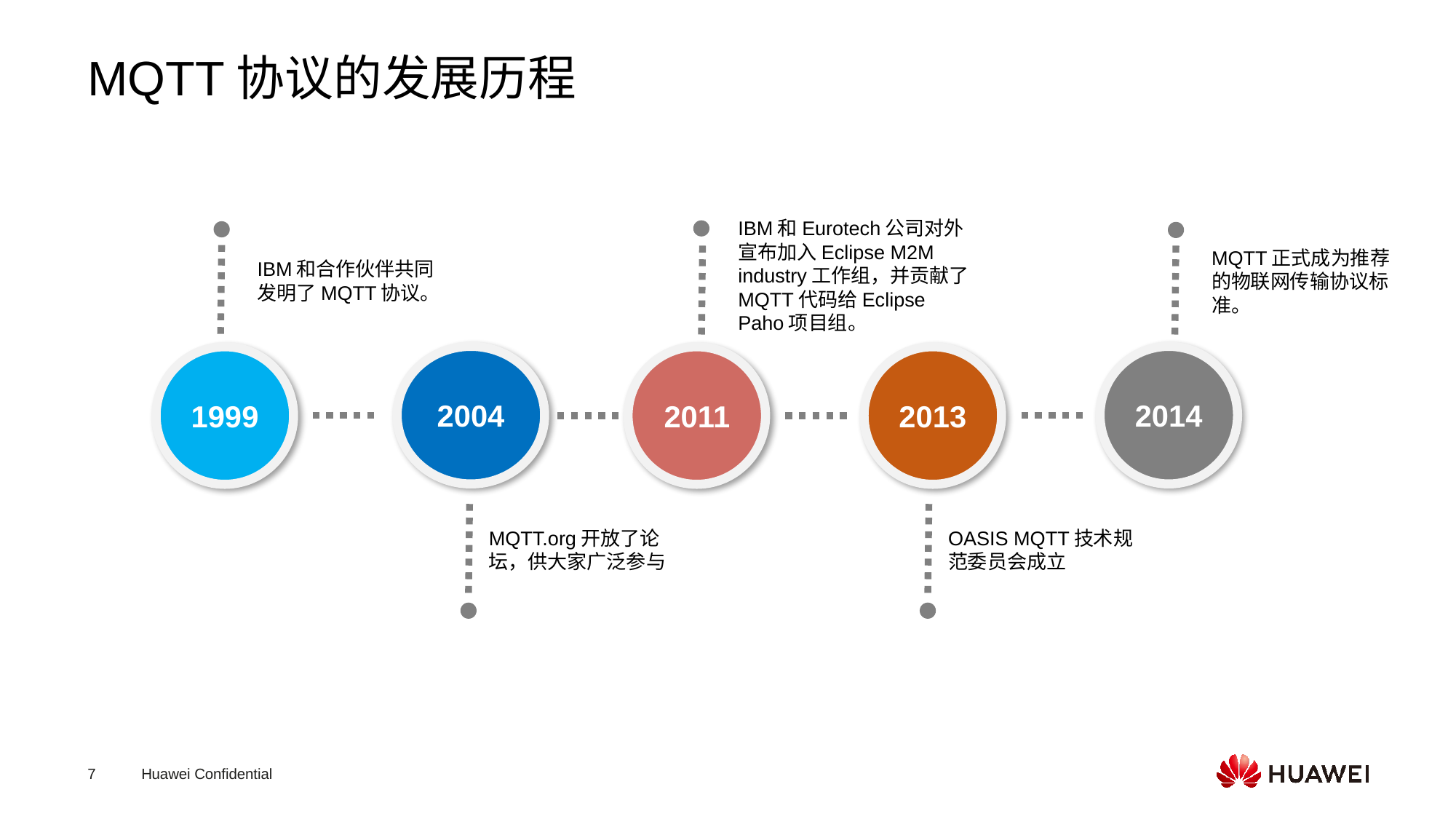

# MQTT协议的发展历程
IBM和Eurotech公司对外宣布加入Eclipse M2M industry工作组，并贡献了MQTT代码给Eclipse Paho项目组。

MQTT正式成为推荐的物联网传输协议标准。
IBM和合作伙伴共同发明了MQTT协议。
2004
2014
1999
2011
2013
MQTT.org开放了论坛，供大家广泛参与
OASIS MQTT技术规范委员会成立